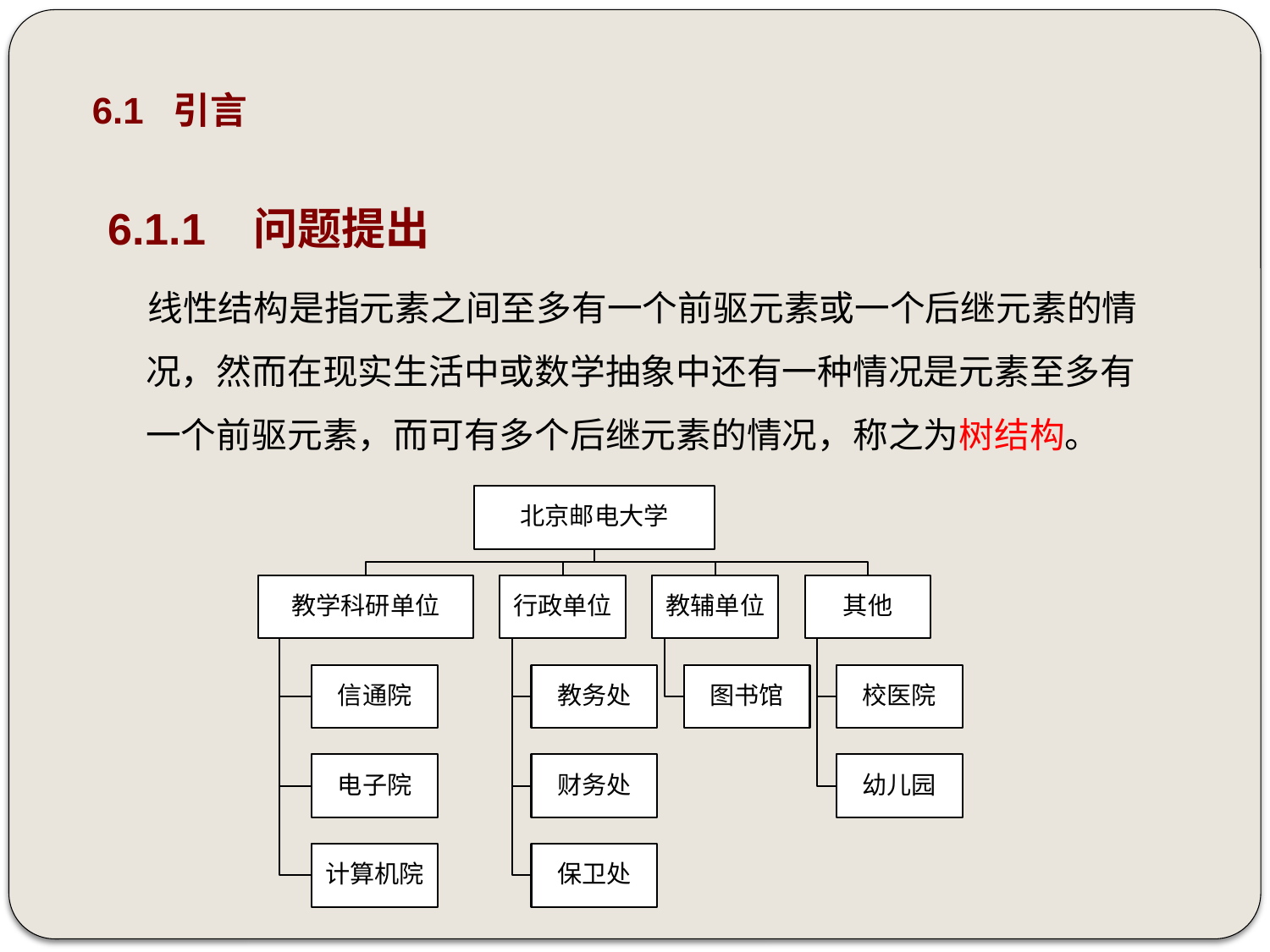

# 6.1  引言
6.1.1   问题提出
    线性结构是指元素之间至多有一个前驱元素或一个后继元素的情况，然而在现实生活中或数学抽象中还有一种情况是元素至多有一个前驱元素，而可有多个后继元素的情况，称之为树结构。
北京邮电大学
教学科研单位
信通院
电子院
计算机院
行政单位
教务处
财务处
保卫处
教辅单位
图书馆
其他
校医院
幼儿园